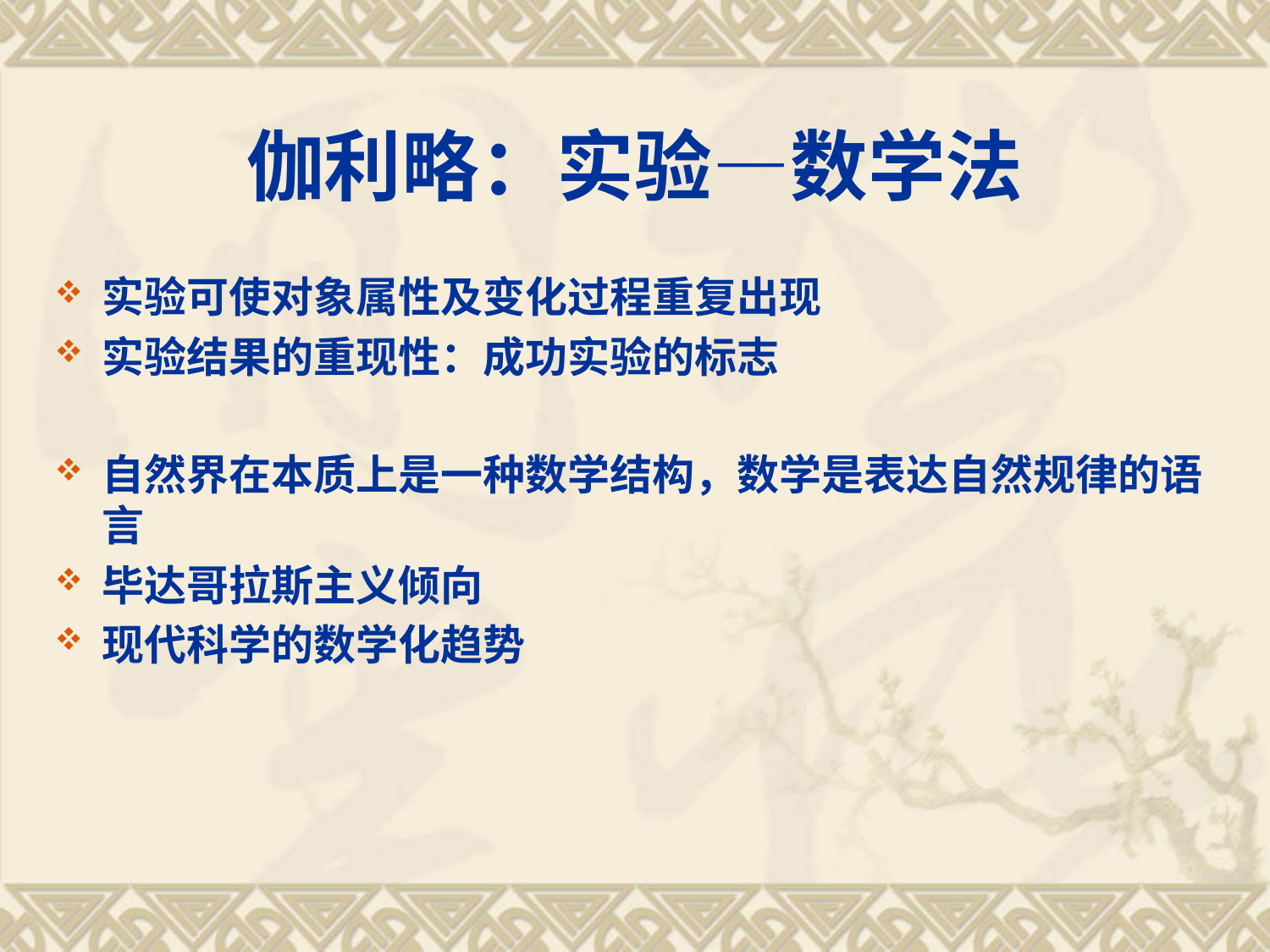

# 伽利略：实验—数学法
实验可使对象属性及变化过程重复出现
实验结果的重现性：成功实验的标志

自然界在本质上是一种数学结构，数学是表达自然规律的语言
毕达哥拉斯主义倾向
现代科学的数学化趋势